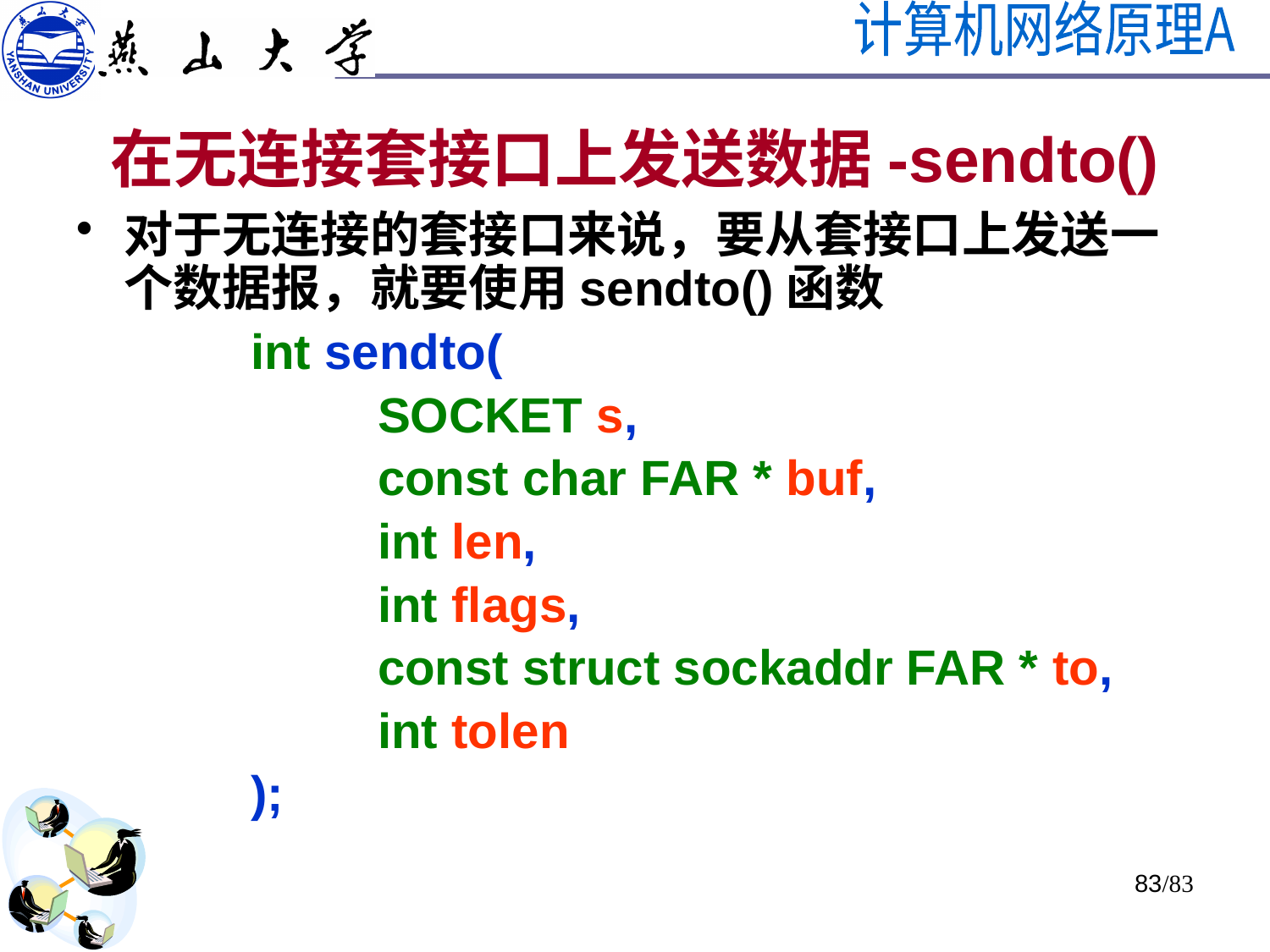

# 在无连接套接口上发送数据-sendto()
对于无连接的套接口来说，要从套接口上发送一个数据报，就要使用sendto()函数
		int sendto(
			SOCKET s,
			const char FAR * buf,
			int len,
			int flags,
			const struct sockaddr FAR * to,
			int tolen
		);
83/83